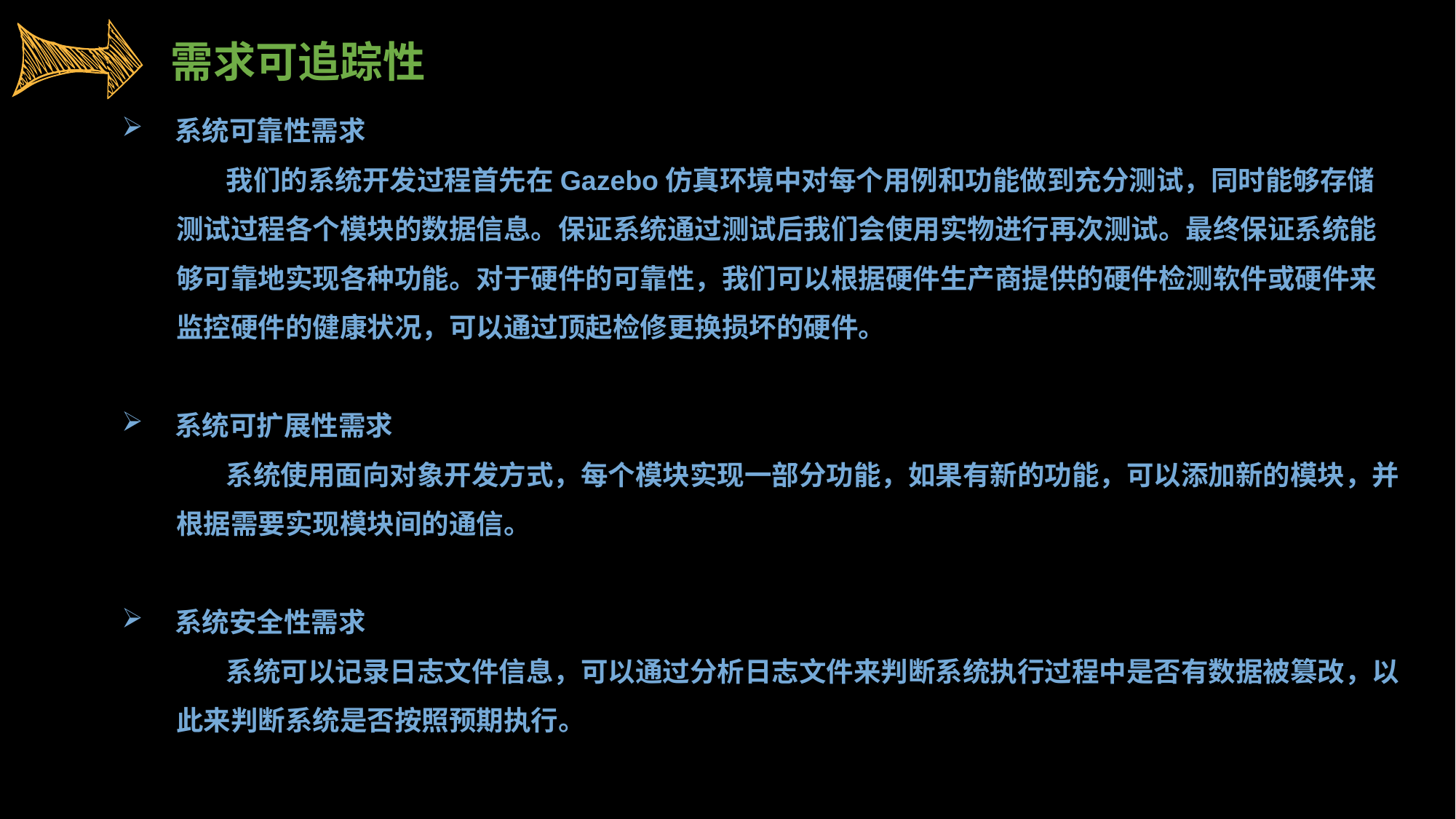

需求可追踪性
  系统可靠性需求
       我们的系统开发过程首先在Gazebo仿真环境中对每个用例和功能做到充分测试，同时能够存储测试过程各个模块的数据信息。保证系统通过测试后我们会使用实物进行再次测试。最终保证系统能够可靠地实现各种功能。对于硬件的可靠性，我们可以根据硬件生产商提供的硬件检测软件或硬件来监控硬件的健康状况，可以通过顶起检修更换损坏的硬件。

  系统可扩展性需求
       系统使用面向对象开发方式，每个模块实现一部分功能，如果有新的功能，可以添加新的模块，并根据需要实现模块间的通信。

  系统安全性需求
       系统可以记录日志文件信息，可以通过分析日志文件来判断系统执行过程中是否有数据被篡改，以此来判断系统是否按照预期执行。